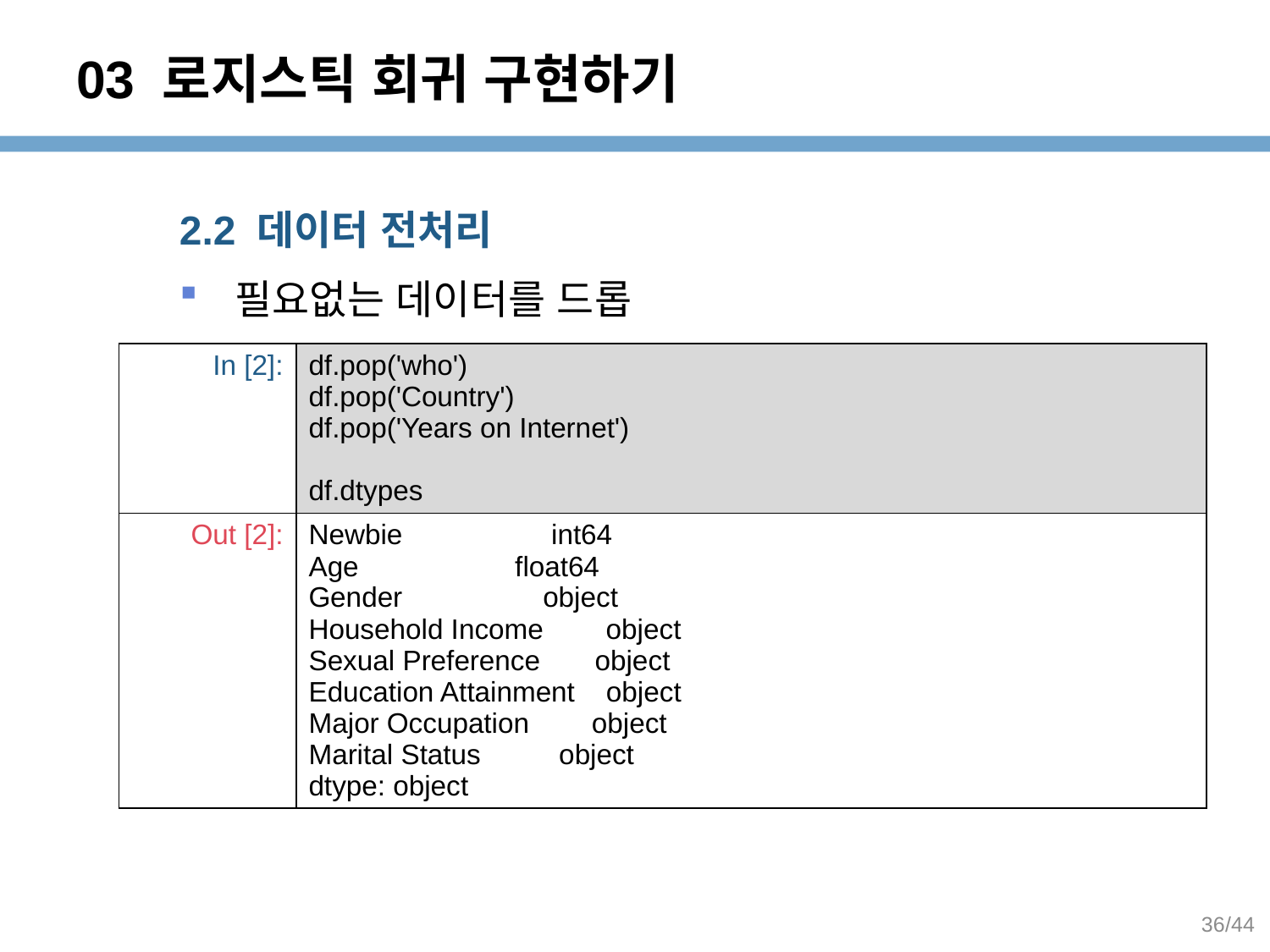

# 03 로지스틱 회귀 구현하기
2.2 데이터 전처리
필요없는 데이터를 드롭
| In [2]: | df.pop('who') df.pop('Country') df.pop('Years on Internet') df.dtypes |
| --- | --- |
| Out [2]: | Newbie int64 Age float64 Gender object Household Income object Sexual Preference object Education Attainment object Major Occupation object Marital Status object dtype: object |
36/44